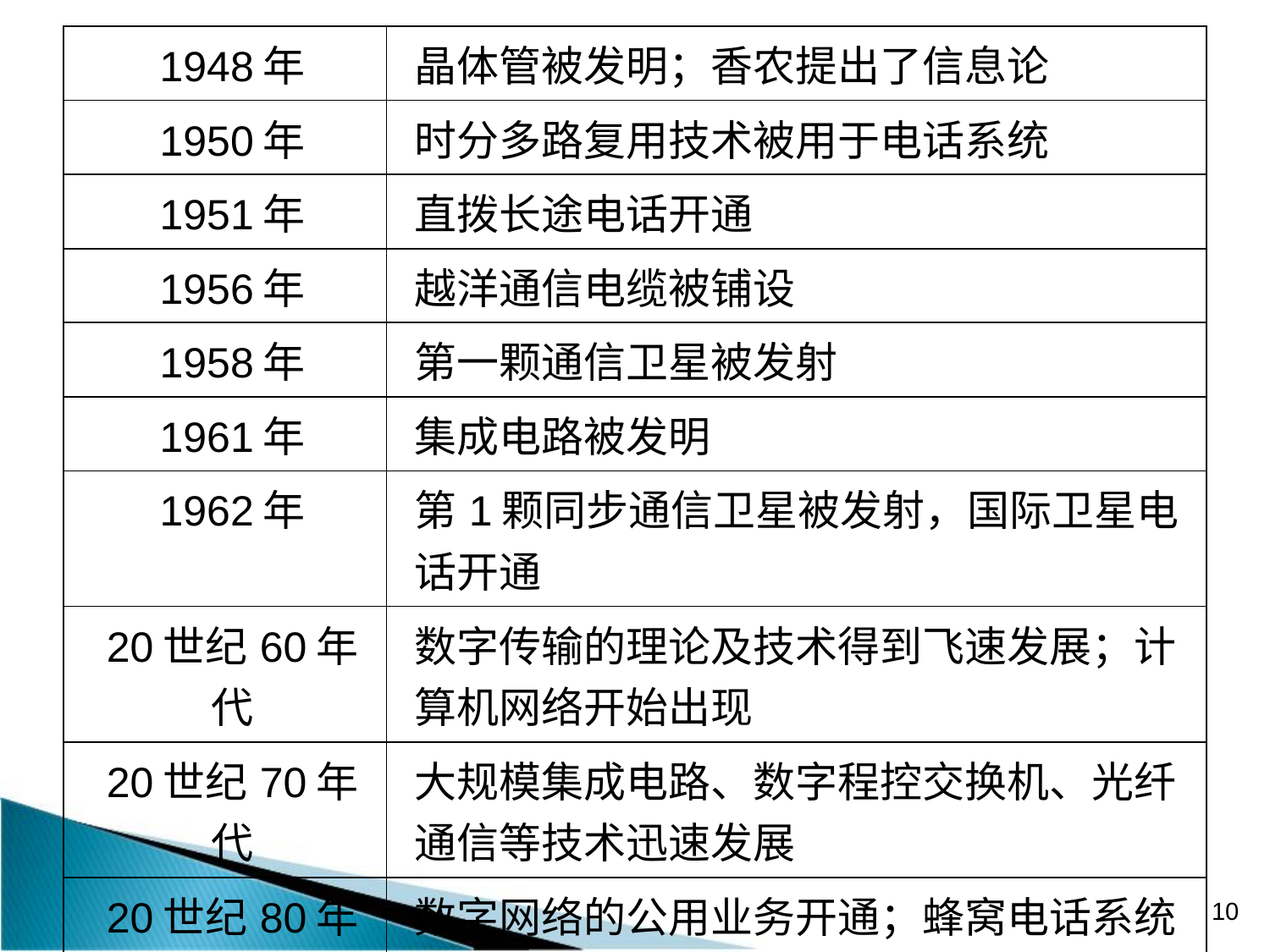

| 1948年 | 晶体管被发明；香农提出了信息论 |
| --- | --- |
| 1950年 | 时分多路复用技术被用于电话系统 |
| 1951年 | 直拨长途电话开通 |
| 1956年 | 越洋通信电缆被铺设 |
| 1958年 | 第一颗通信卫星被发射 |
| 1961年 | 集成电路被发明 |
| 1962年 | 第1颗同步通信卫星被发射，国际卫星电话开通 |
| 20世纪60年代 | 数字传输的理论及技术得到飞速发展；计算机网络开始出现 |
| 20世纪70年代 | 大规模集成电路、数字程控交换机、光纤通信等技术迅速发展 |
| 20世纪80年代 | 数字网络的公用业务开通；蜂窝电话系统出现 |
| 20世纪90年代 | 因特网得到飞速发展 |
#
10